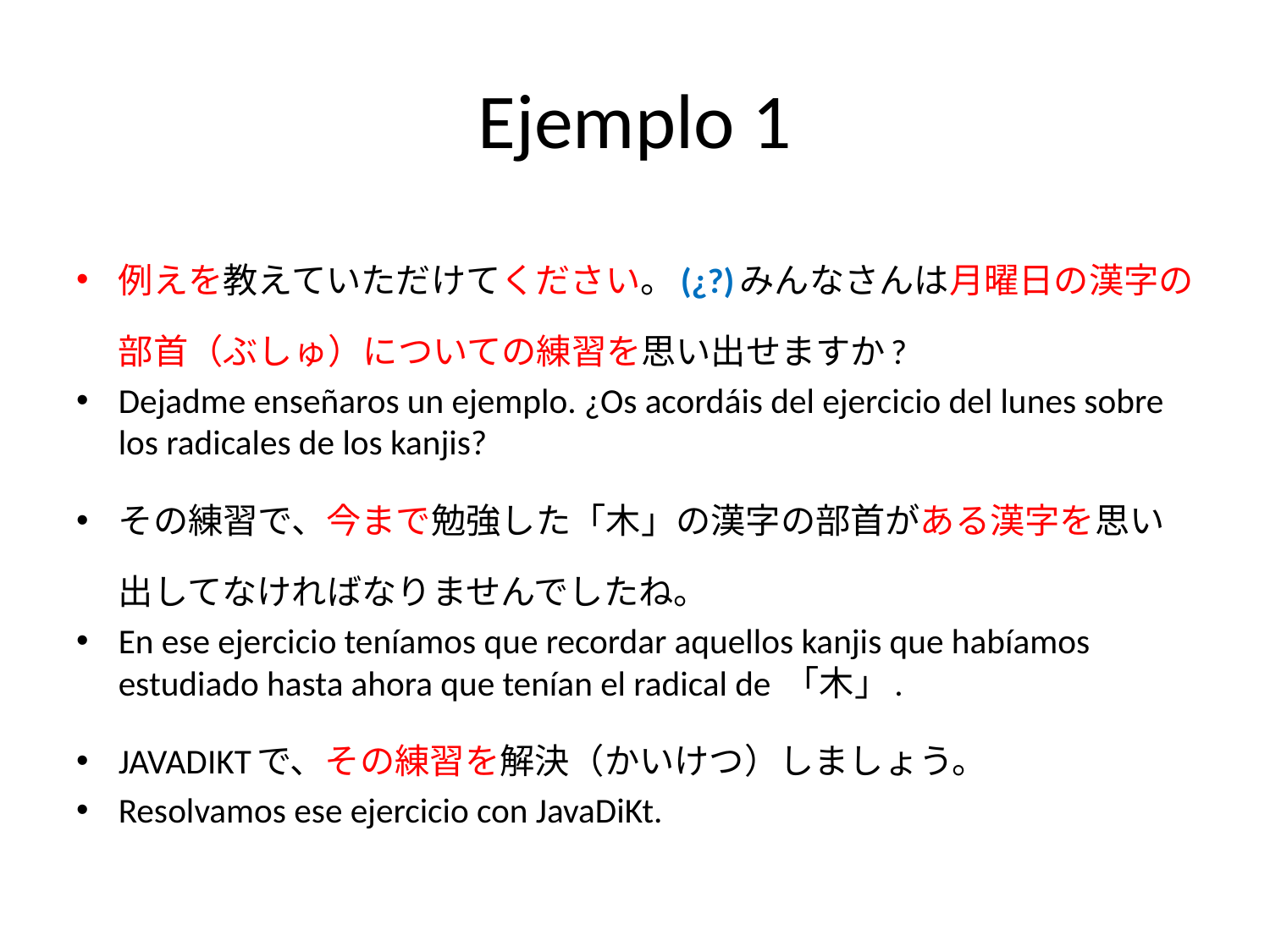

# Ejemplo 1
例えを教えていただけてください。(¿?)みんなさんは月曜日の漢字の部首（ぶしゅ）についての練習を思い出せますか?
Dejadme enseñaros un ejemplo. ¿Os acordáis del ejercicio del lunes sobre los radicales de los kanjis?
その練習で、今まで勉強した「木」の漢字の部首がある漢字を思い出してなければなりませんでしたね。
En ese ejercicio teníamos que recordar aquellos kanjis que habíamos estudiado hasta ahora que tenían el radical de 「木」.
JAVADIKTで、その練習を解決（かいけつ）しましょう。
Resolvamos ese ejercicio con JavaDiKt.